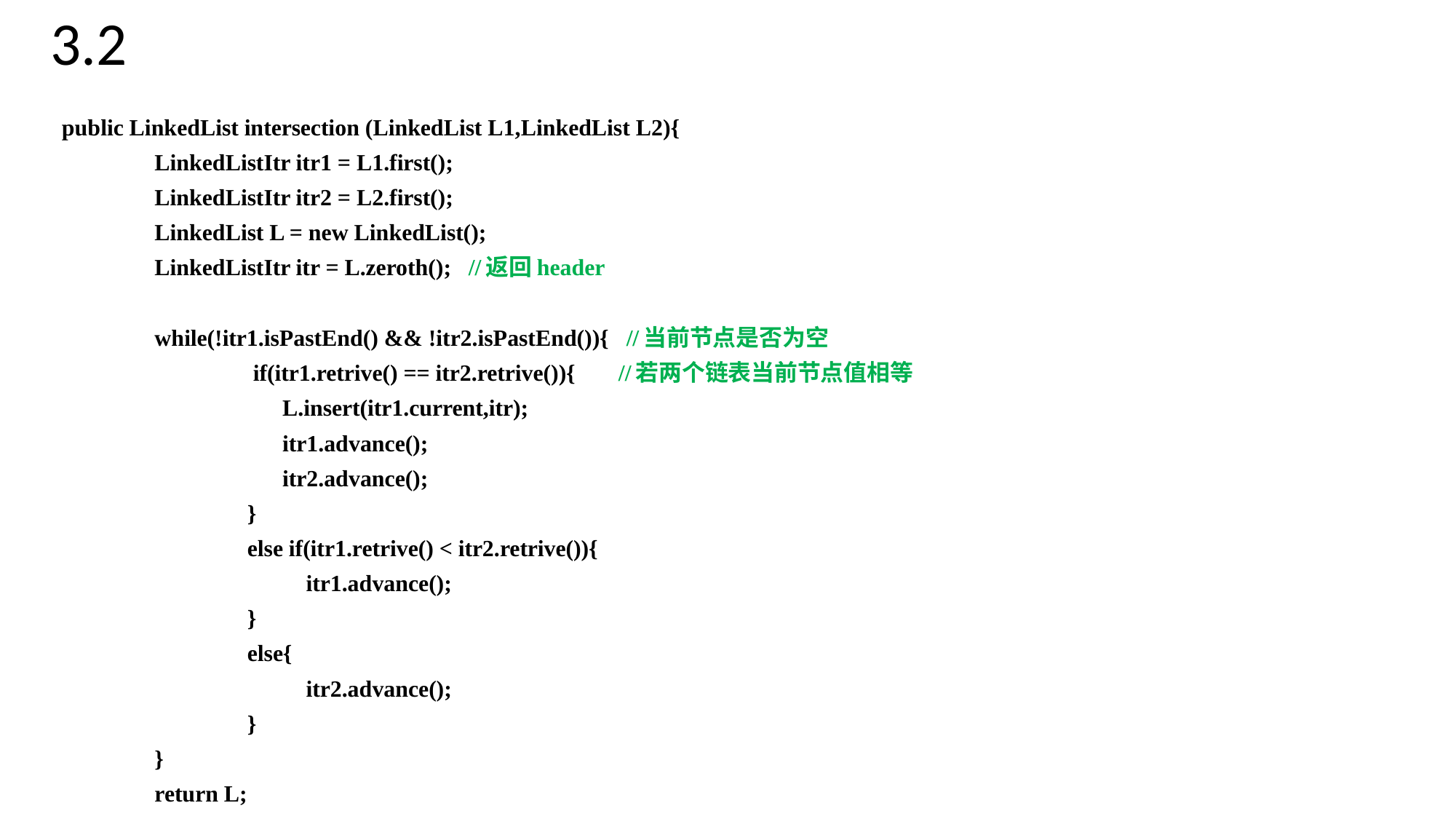

# 3.2

public LinkedList intersection (LinkedList L1,LinkedList L2){
	LinkedListItr itr1 = L1.first();
	LinkedListItr itr2 = L2.first();
	LinkedList L = new LinkedList();
	LinkedListItr itr = L.zeroth();   //返回header

	while(!itr1.isPastEnd() && !itr2.isPastEnd()){   //当前节点是否为空
		 if(itr1.retrive() == itr2.retrive()){	//若两个链表当前节点值相等
		      L.insert(itr1.current,itr);
		      itr1.advance();
		      itr2.advance();
		}
		else if(itr1.retrive() < itr2.retrive()){
	                          itr1.advance();
		}
		else{
	                          itr2.advance();
		}
	}
	return L;
}